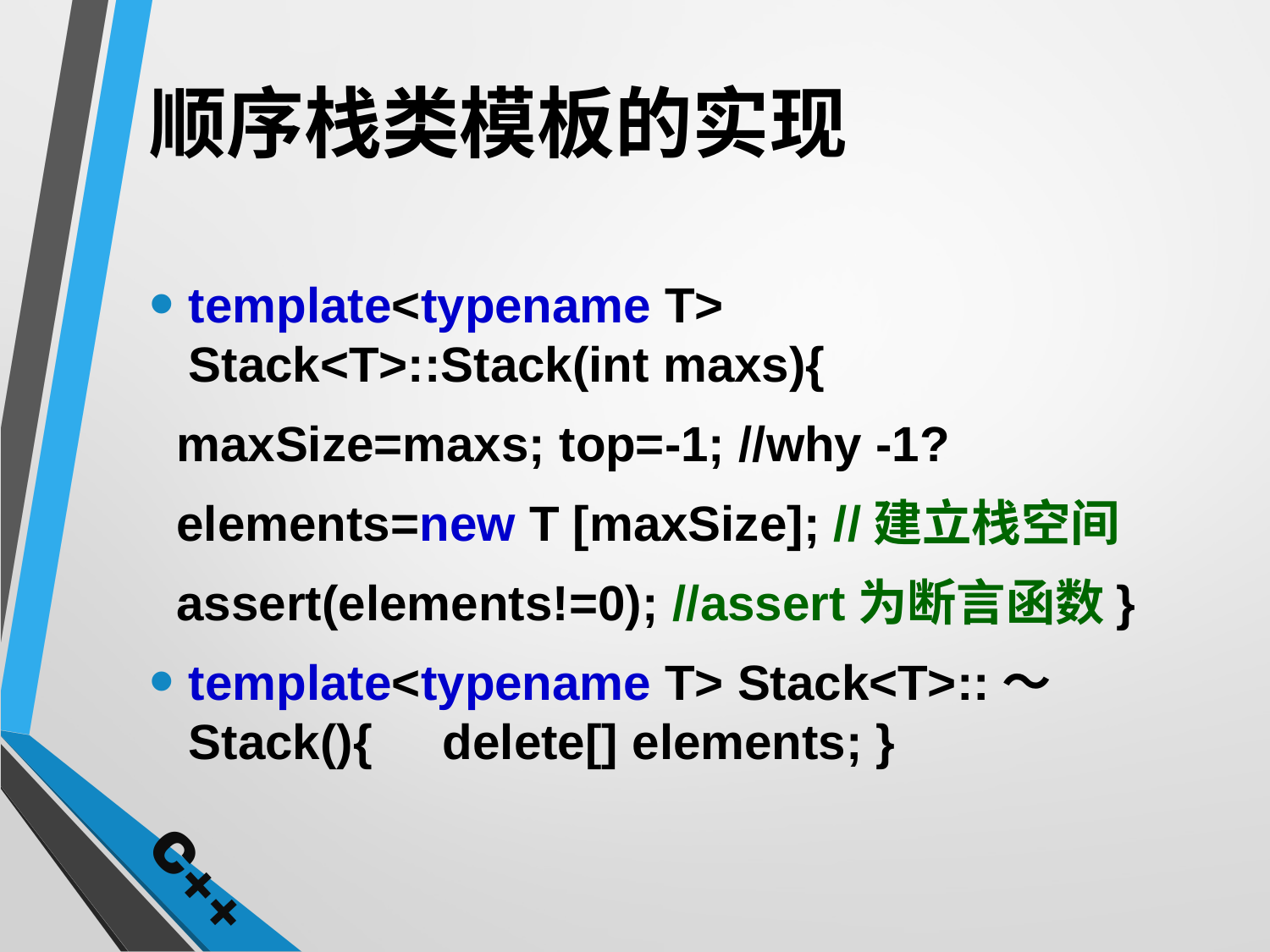

# 顺序栈类模板的实现
template<typename T> Stack<T>::Stack(int maxs){
  maxSize=maxs; top=-1; //why -1?
  elements=new T [maxSize]; //建立栈空间
  assert(elements!=0); //assert为断言函数}
template<typename T> Stack<T>::～Stack(){	delete[] elements; }